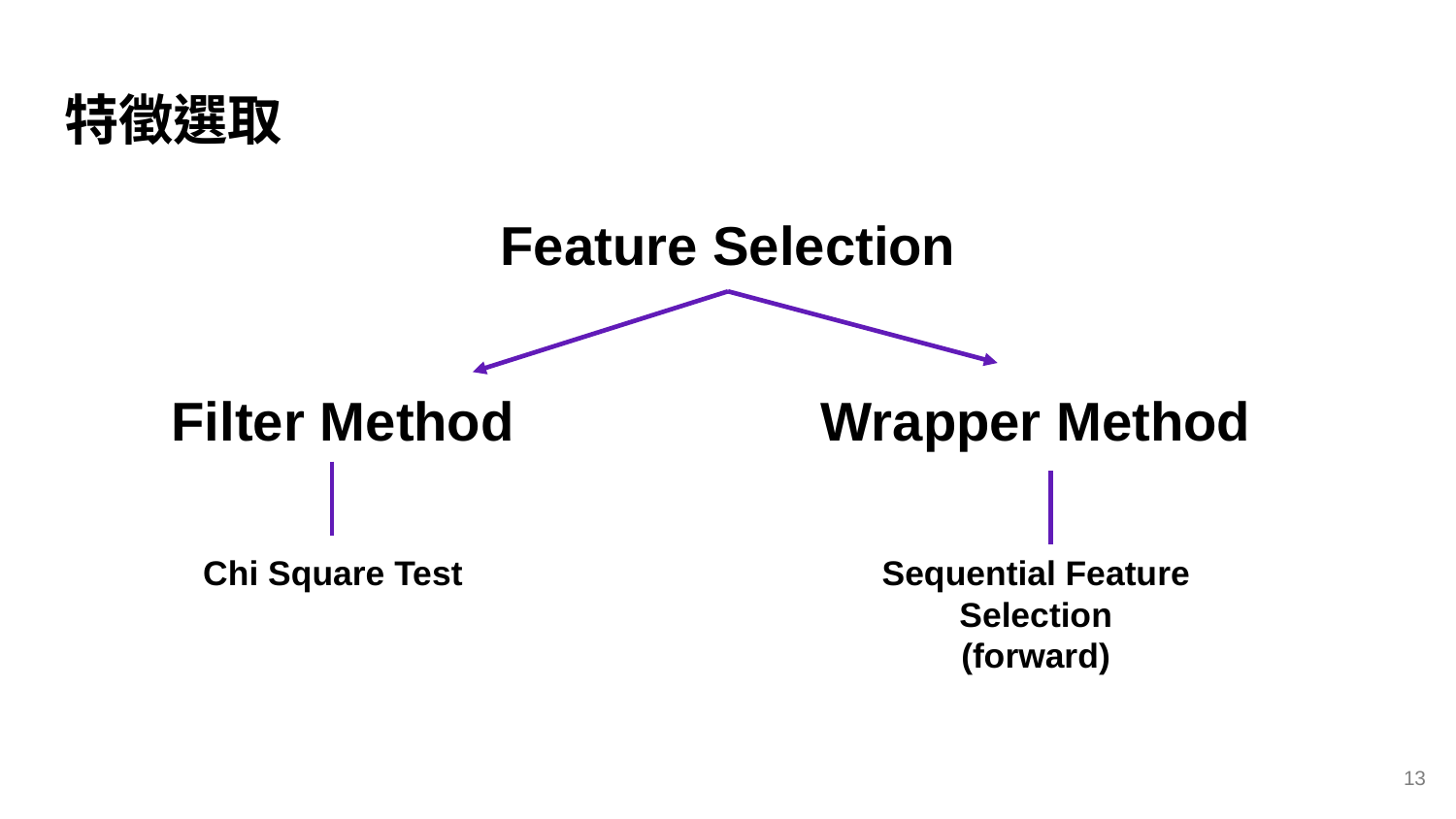

# 特徵選取

Feature Selection
Filter Method
Wrapper Method
Chi Square Test
Sequential Feature Selection
(forward)
13